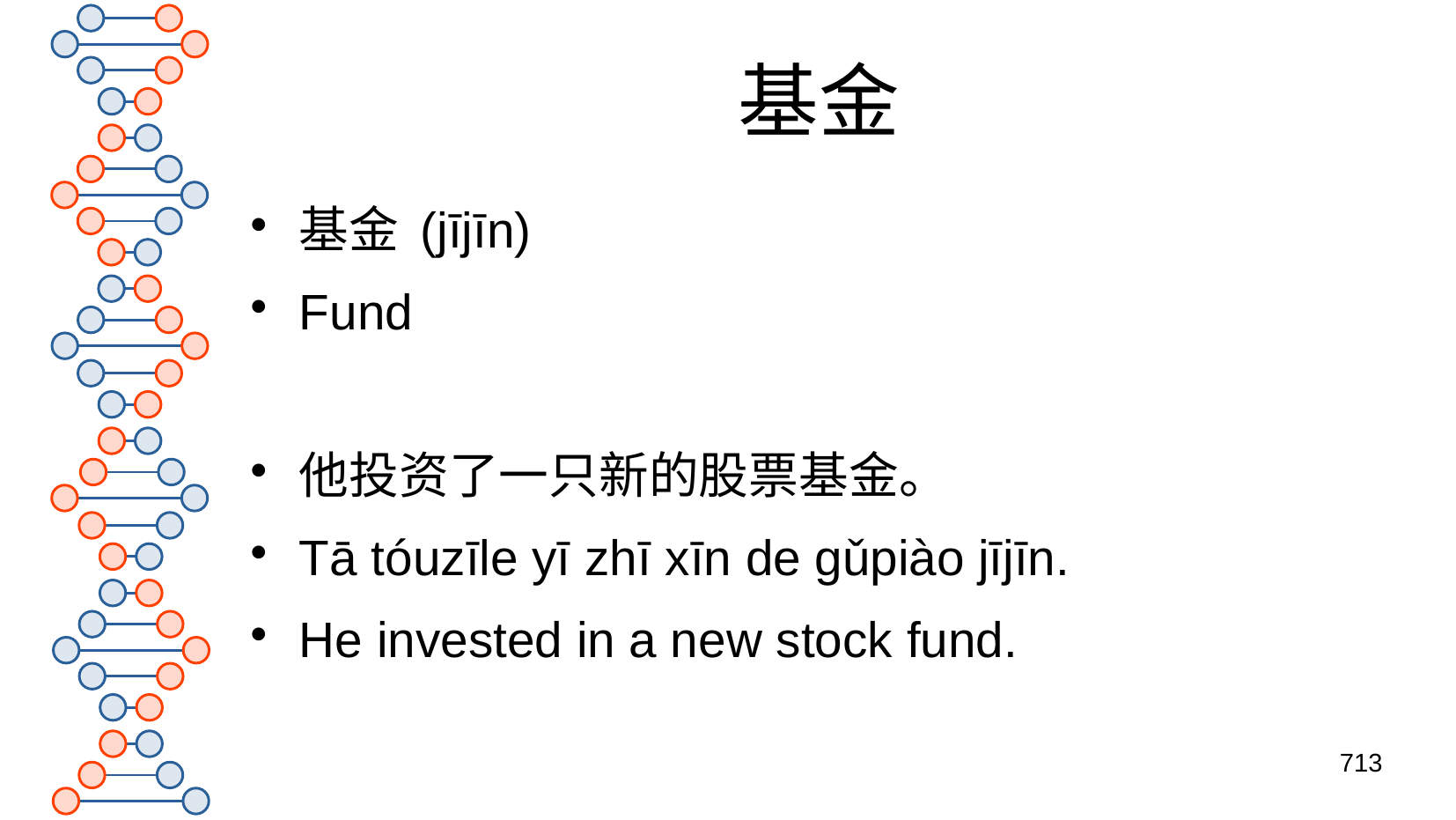

# 基金
基金 (jījīn)
Fund

他投资了一只新的股票基金。
Tā tóuzīle yī zhī xīn de gǔpiào jījīn.
He invested in a new stock fund.

713